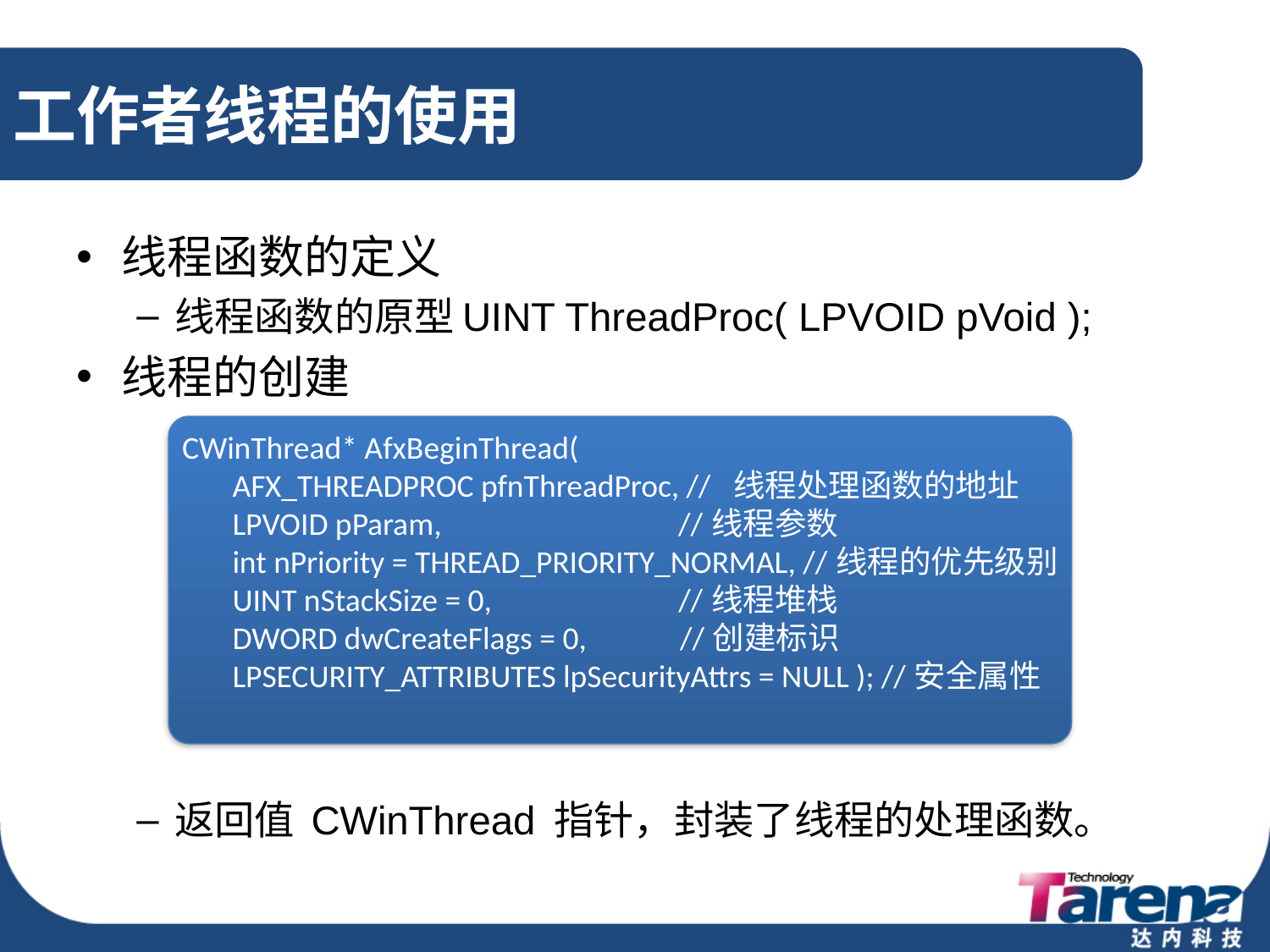

# 工作者线程的使用
线程函数的定义
线程函数的原型UINT ThreadProc( LPVOID pVoid );
线程的创建

返回值 CWinThread 指针，封装了线程的处理函数。
CWinThread* AfxBeginThread(
       AFX_THREADPROC pfnThreadProc, //  线程处理函数的地址
       LPVOID pParam,                                 //线程参数
       int nPriority = THREAD_PRIORITY_NORMAL, //线程的优先级别
       UINT nStackSize = 0,                          //线程堆栈
       DWORD dwCreateFlags = 0,             //创建标识
       LPSECURITY_ATTRIBUTES lpSecurityAttrs = NULL ); //安全属性